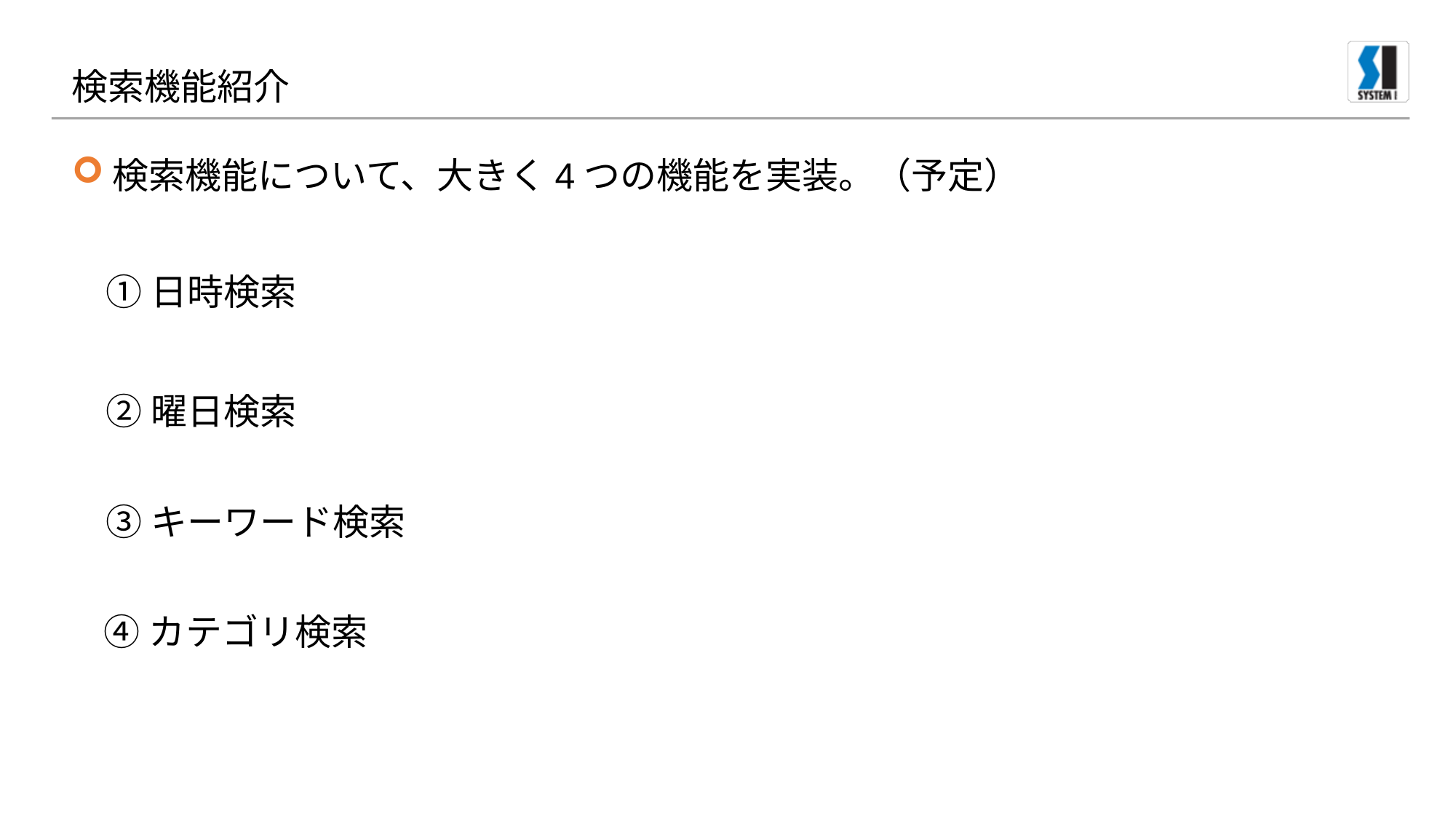

# 検索機能紹介
検索機能について、大きく4つの機能を実装。（予定）
①日時検索
②曜日検索
③キーワード検索
④カテゴリ検索